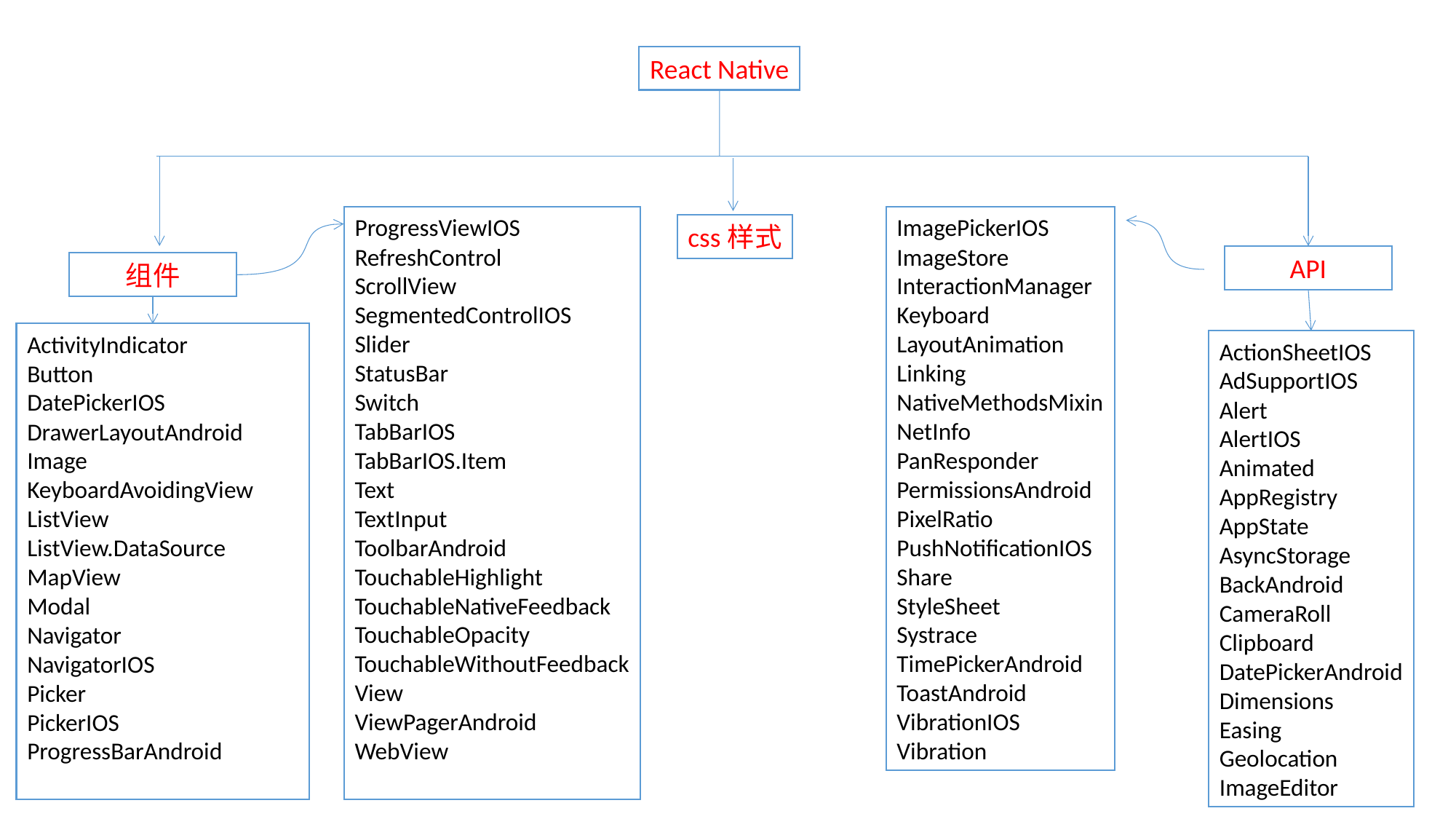

React Native
ProgressViewIOS
RefreshControl
ScrollView
SegmentedControlIOS
Slider
StatusBar
Switch
TabBarIOS
TabBarIOS.Item
Text
TextInput
ToolbarAndroid
TouchableHighlight
TouchableNativeFeedback
TouchableOpacity
TouchableWithoutFeedback
View
ViewPagerAndroid
WebView

ImagePickerIOS
ImageStore
InteractionManager
Keyboard
LayoutAnimation
Linking
NativeMethodsMixin
NetInfo
PanResponder
PermissionsAndroid
PixelRatio
PushNotificationIOS
Share
StyleSheet
Systrace
TimePickerAndroid
ToastAndroid
VibrationIOS
Vibration
css样式
API
组件
ActivityIndicator
Button
DatePickerIOS
DrawerLayoutAndroid
Image
KeyboardAvoidingView
ListView
ListView.DataSource
MapView
Modal
Navigator
NavigatorIOS
Picker
PickerIOS
ProgressBarAndroid

ActionSheetIOS
AdSupportIOS
Alert
AlertIOS
Animated
AppRegistry
AppState
AsyncStorage
BackAndroid
CameraRoll
Clipboard
DatePickerAndroid
Dimensions
Easing
Geolocation
ImageEditor